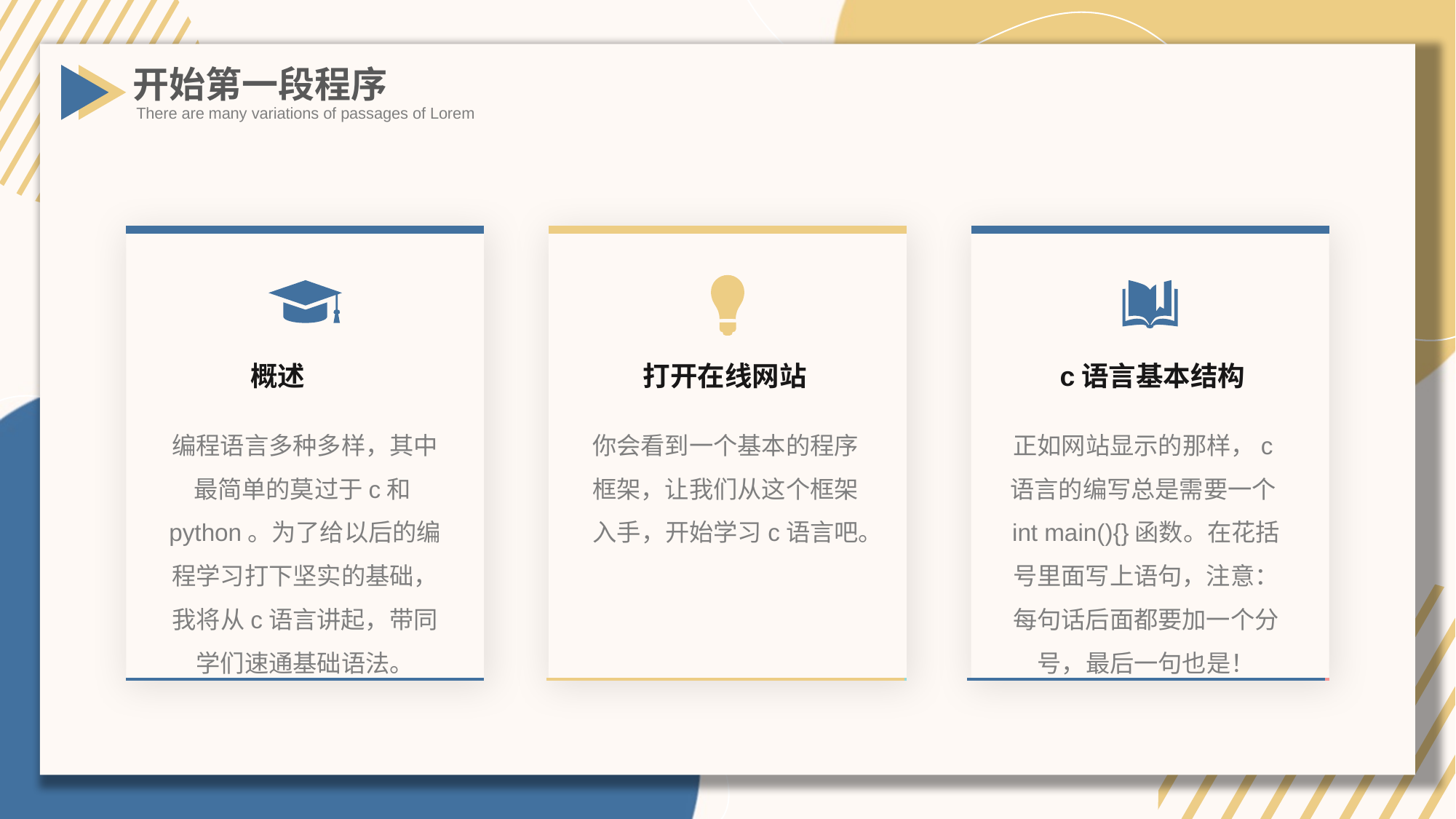

开始第一段程序

There are many variations of passages of Lorem

        概述
打开在线网站
c语言基本结构

编程语言多种多样，其中最简单的莫过于c和python。为了给以后的编程学习打下坚实的基础，我将从c语言讲起，带同学们速通基础语法。
你会看到一个基本的程序框架，让我们从这个框架入手，开始学习c语言吧。
正如网站显示的那样，c语言的编写总是需要一个int main(){}函数。在花括号里面写上语句，注意：每句话后面都要加一个分号，最后一句也是！